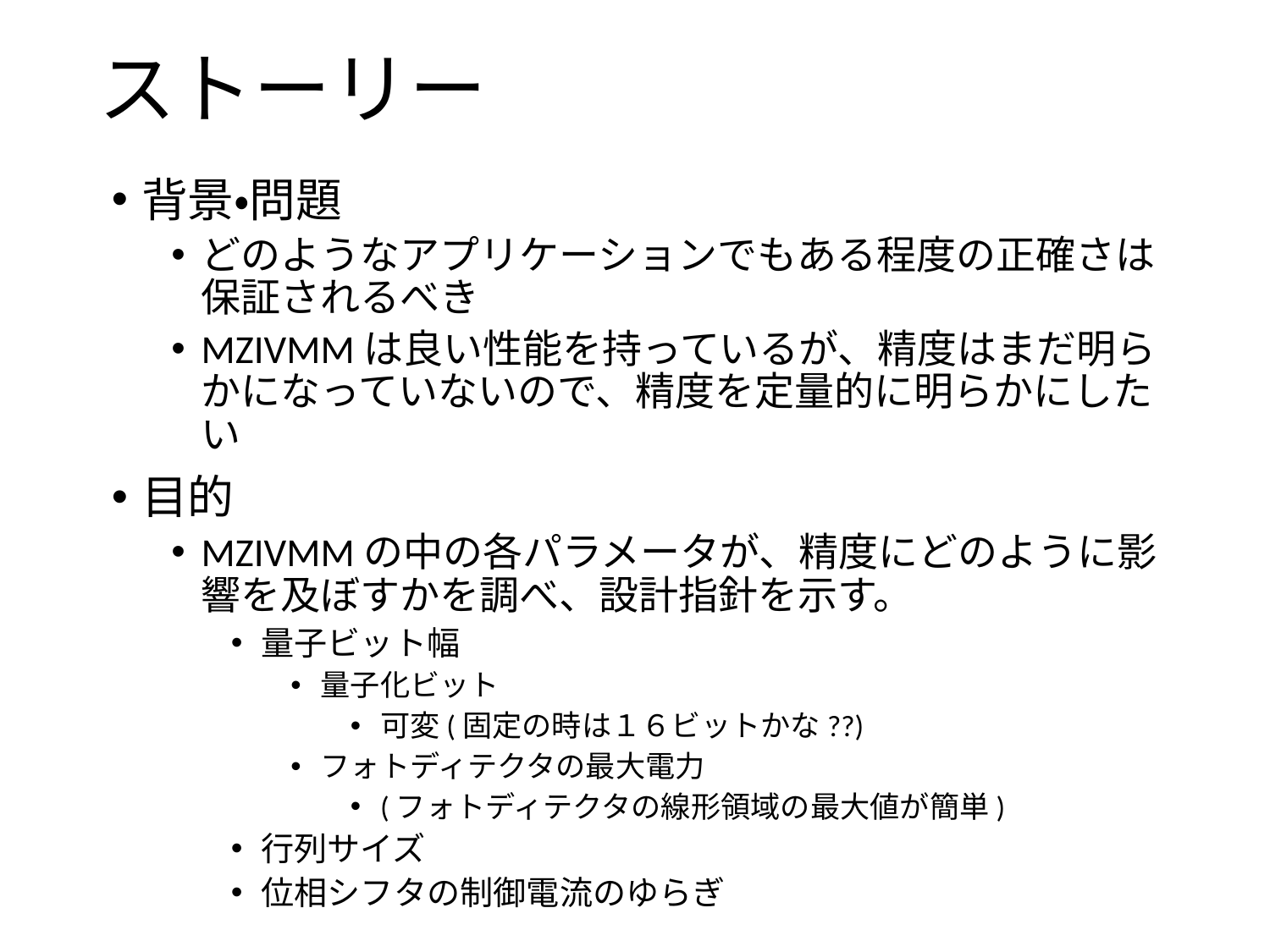

# ストーリー
背景・問題
どのようなアプリケーションでもある程度の正確さは保証されるべき
MZIVMMは良い性能を持っているが、精度はまだ明らかになっていないので、精度を定量的に明らかにしたい
目的
MZIVMMの中の各パラメータが、精度にどのように影響を及ぼすかを調べ、設計指針を示す。
量子ビット幅
量子化ビット
可変(固定の時は１６ビットかな??)
フォトディテクタの最大電力
(フォトディテクタの線形領域の最大値が簡単)
行列サイズ
位相シフタの制御電流のゆらぎ